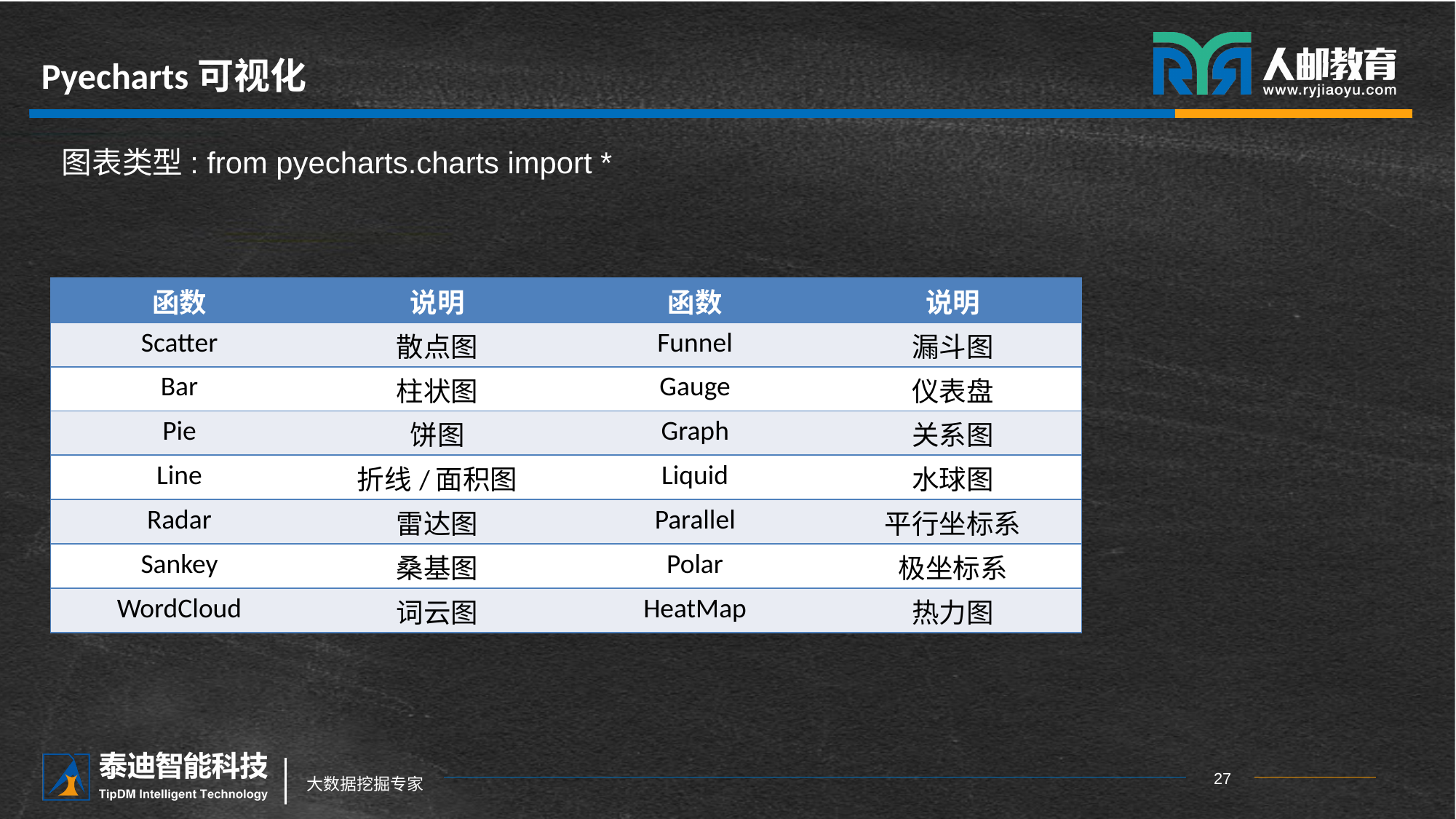

# Pyecharts可视化
图表类型: from pyecharts.charts import *
| 函数 | 说明 | 函数 | 说明 |
| --- | --- | --- | --- |
| Scatter | 散点图 | Funnel | 漏斗图 |
| Bar | 柱状图 | Gauge | 仪表盘 |
| Pie | 饼图 | Graph | 关系图 |
| Line | 折线/面积图 | Liquid | 水球图 |
| Radar | 雷达图 | Parallel | 平行坐标系 |
| Sankey | 桑基图 | Polar | 极坐标系 |
| WordCloud | 词云图 | HeatMap | 热力图 |